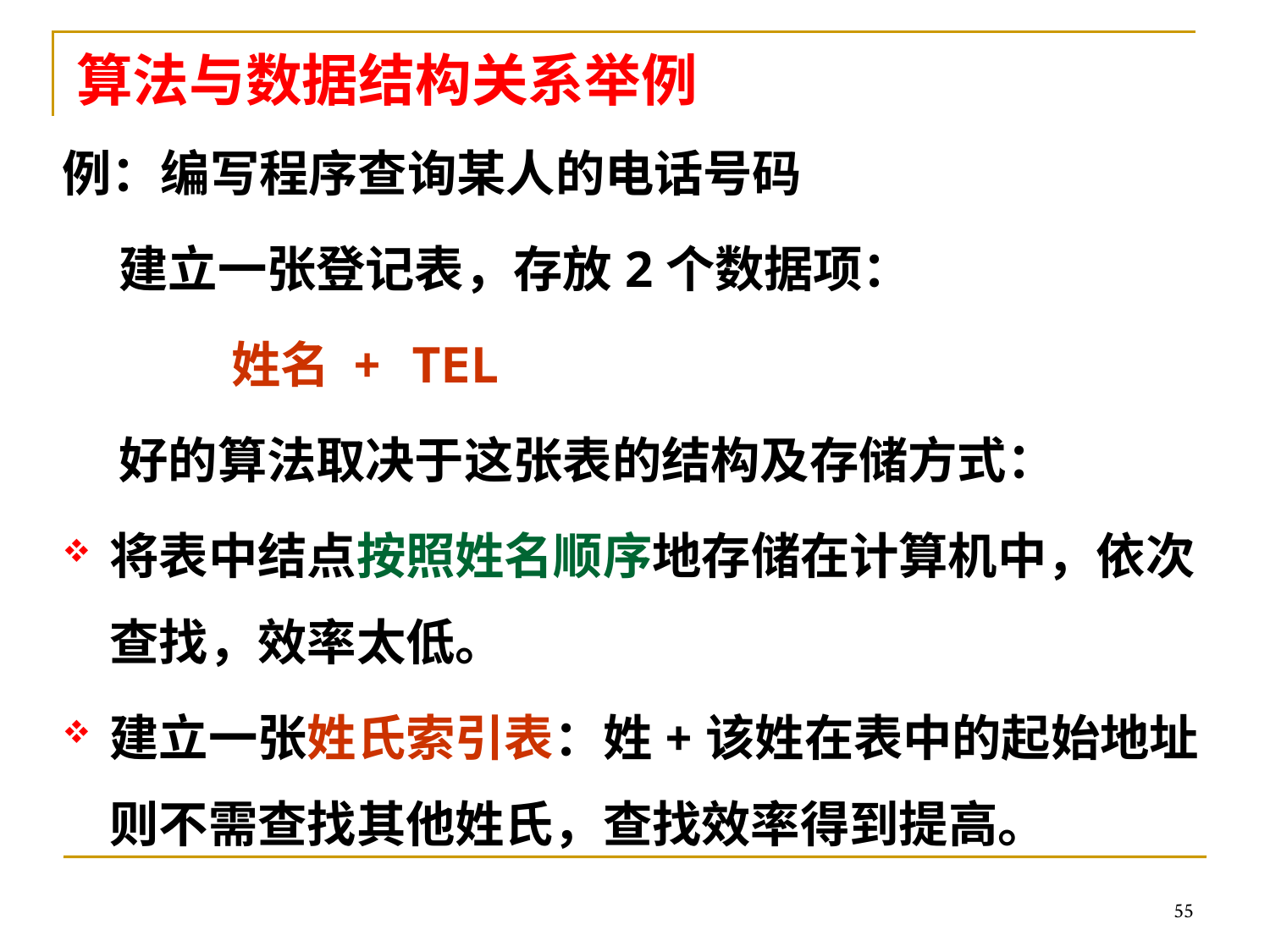

# 算法与数据结构关系举例
例：编写程序查询某人的电话号码
    建立一张登记表，存放2个数据项：
              姓名 + TEL
    好的算法取决于这张表的结构及存储方式：
将表中结点按照姓名顺序地存储在计算机中，依次查找，效率太低。
建立一张姓氏索引表：姓+该姓在表中的起始地址则不需查找其他姓氏，查找效率得到提高。
55